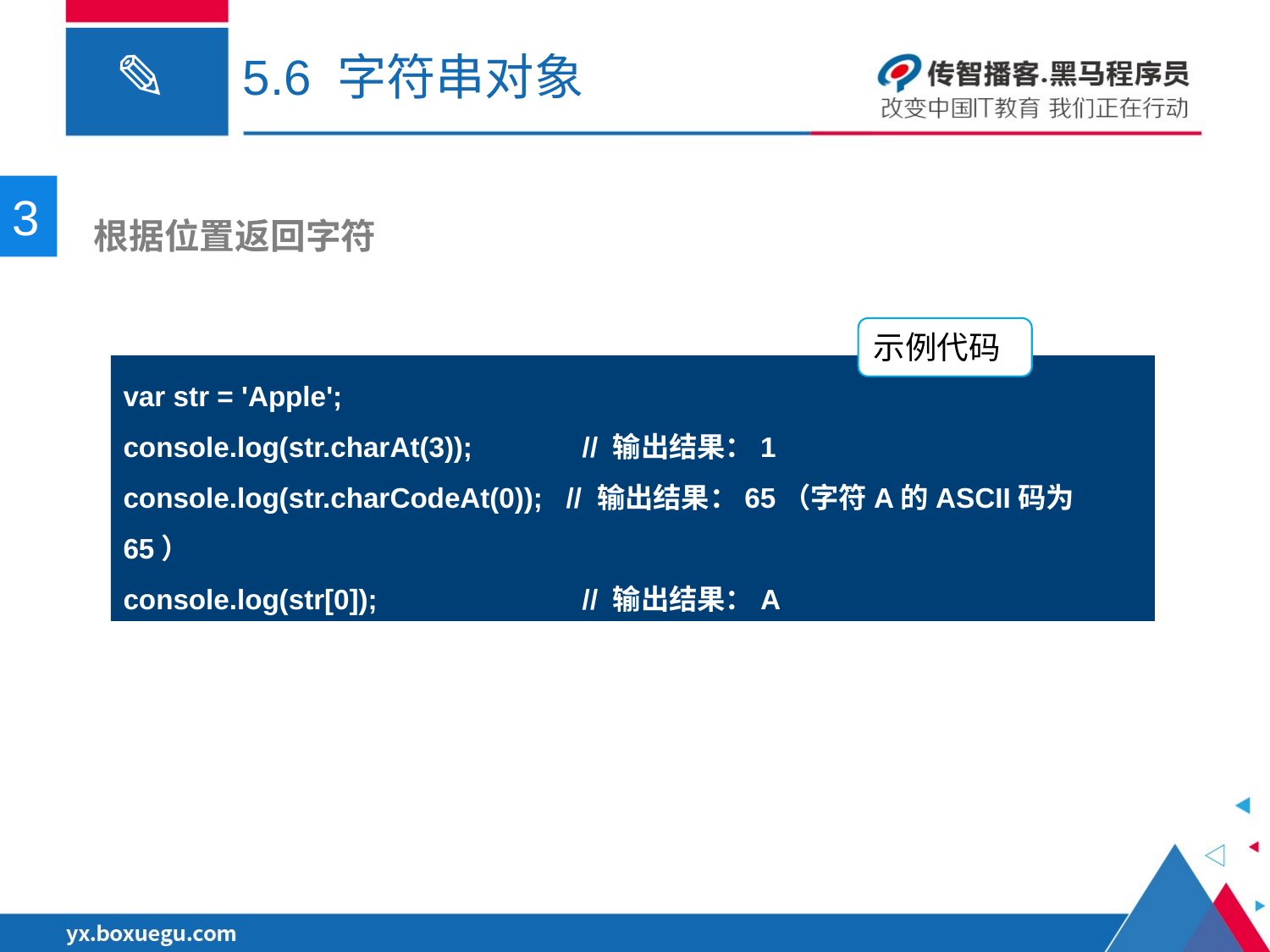

# 5.6 字符串对象

3
  根据位置返回字符
示例代码
var str = 'Apple';
console.log(str.charAt(3));	          // 输出结果：1
console.log(str.charCodeAt(0));   // 输出结果：65（字符A的ASCII码为65）
console.log(str[0]);	          // 输出结果：A